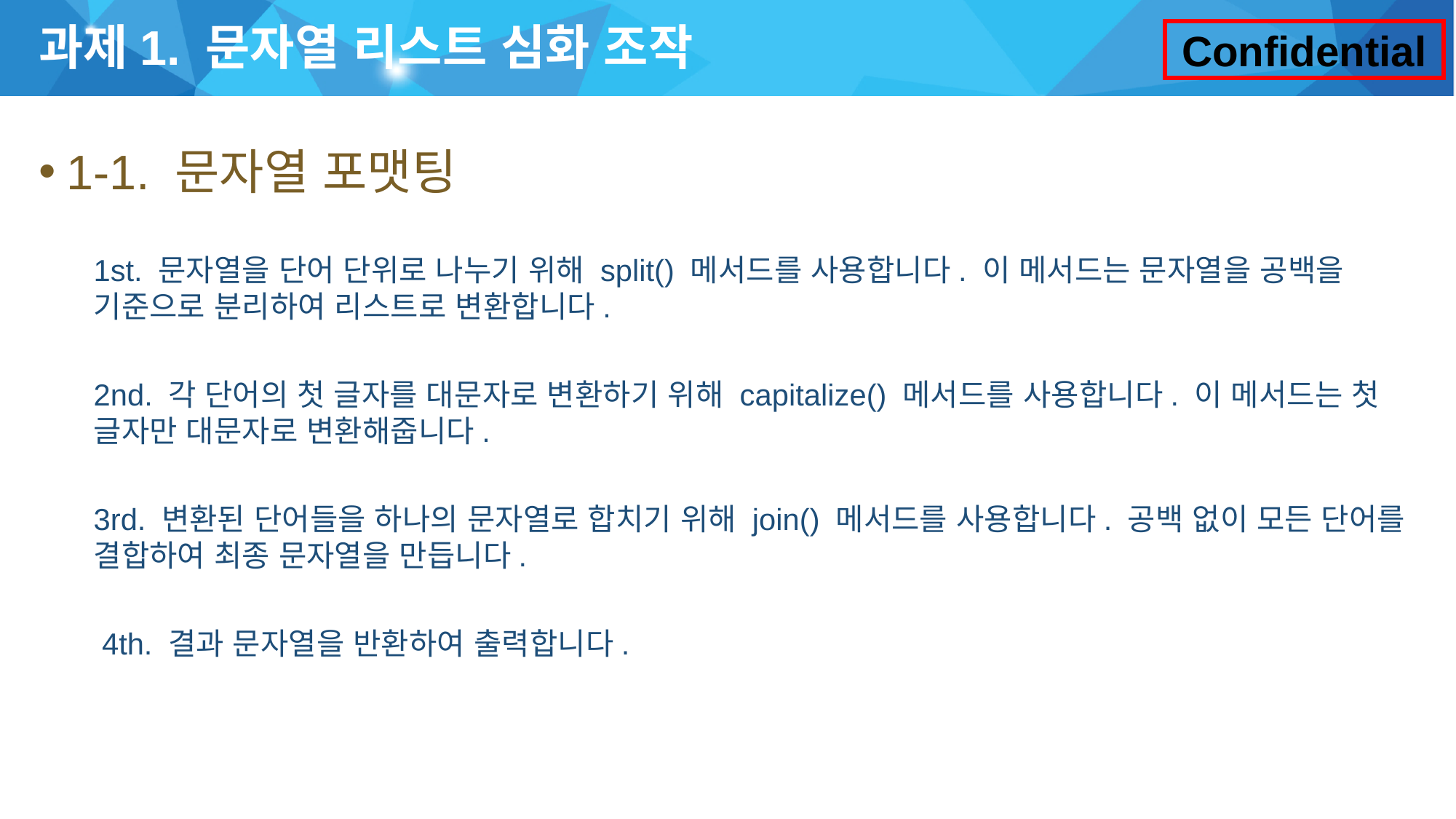

# 과제1. 문자열 리스트 심화 조작
1-1. 문자열 포맷팅

1st. 문자열을 단어 단위로 나누기 위해 split() 메서드를 사용합니다. 이 메서드는 문자열을 공백을 기준으로 분리하여 리스트로 변환합니다.

2nd. 각 단어의 첫 글자를 대문자로 변환하기 위해 capitalize() 메서드를 사용합니다. 이 메서드는 첫 글자만 대문자로 변환해줍니다.

3rd. 변환된 단어들을 하나의 문자열로 합치기 위해 join() 메서드를 사용합니다. 공백 없이 모든 단어를 결합하여 최종 문자열을 만듭니다.

 4th. 결과 문자열을 반환하여 출력합니다.